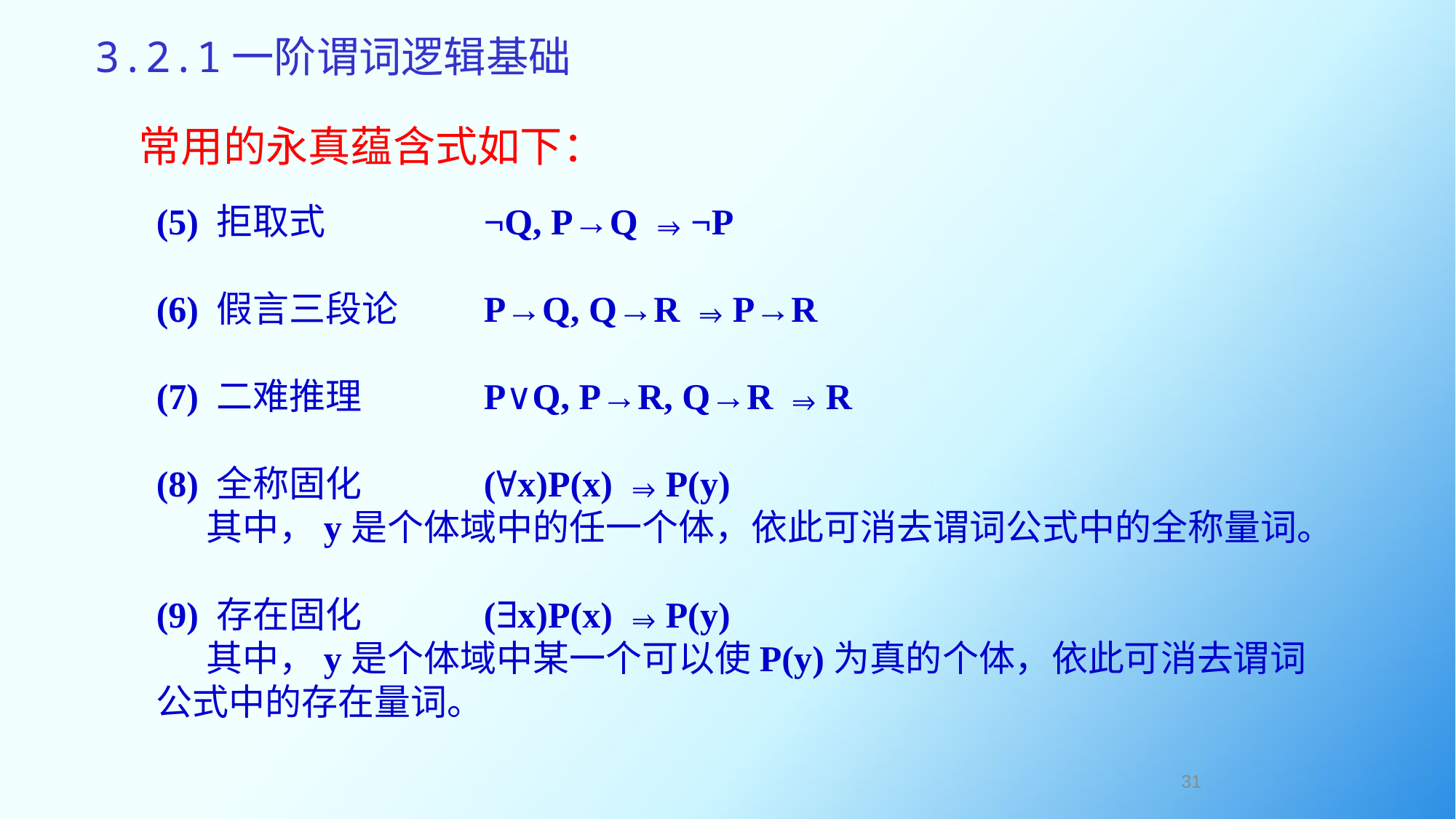

# 3.2.1一阶谓词逻辑基础
常用的永真蕴含式如下：
(5) 拒取式		¬Q, P→Q ⇒¬P

(6) 假言三段论	P→Q, Q→R ⇒P→R

(7) 二难推理		P∨Q, P→R, Q→R ⇒R

(8) 全称固化		(∀x)P(x) ⇒P(y)
     其中，y是个体域中的任一个体，依此可消去谓词公式中的全称量词。

(9) 存在固化		(∃x)P(x) ⇒P(y)
     其中，y是个体域中某一个可以使P(y)为真的个体，依此可消去谓词公式中的存在量词。
31